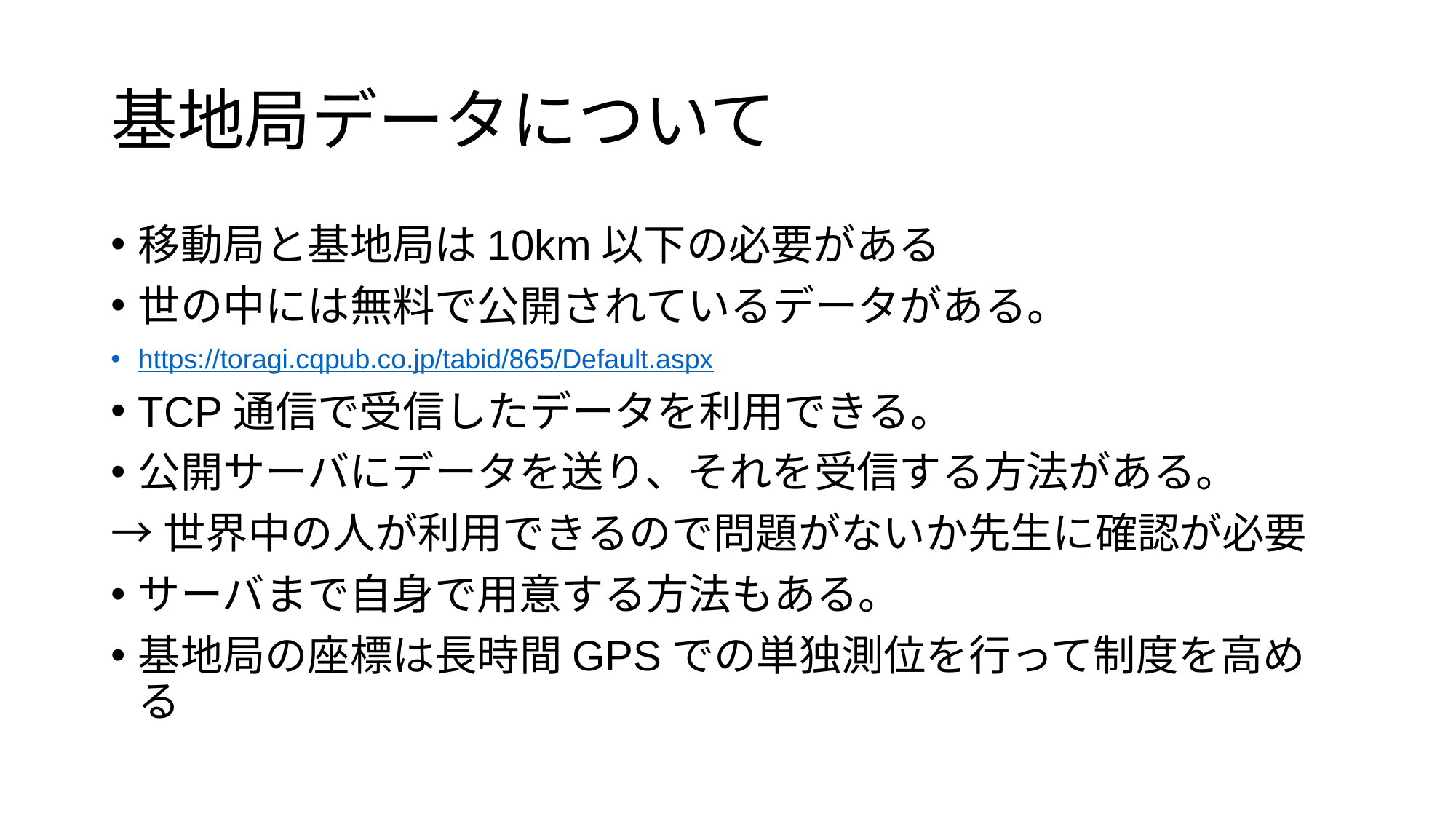

# 基地局データについて
移動局と基地局は10km以下の必要がある
世の中には無料で公開されているデータがある。
https://toragi.cqpub.co.jp/tabid/865/Default.aspx
TCP通信で受信したデータを利用できる。
公開サーバにデータを送り、それを受信する方法がある。
→世界中の人が利用できるので問題がないか先生に確認が必要
サーバまで自身で用意する方法もある。
基地局の座標は長時間GPSでの単独測位を行って制度を高める